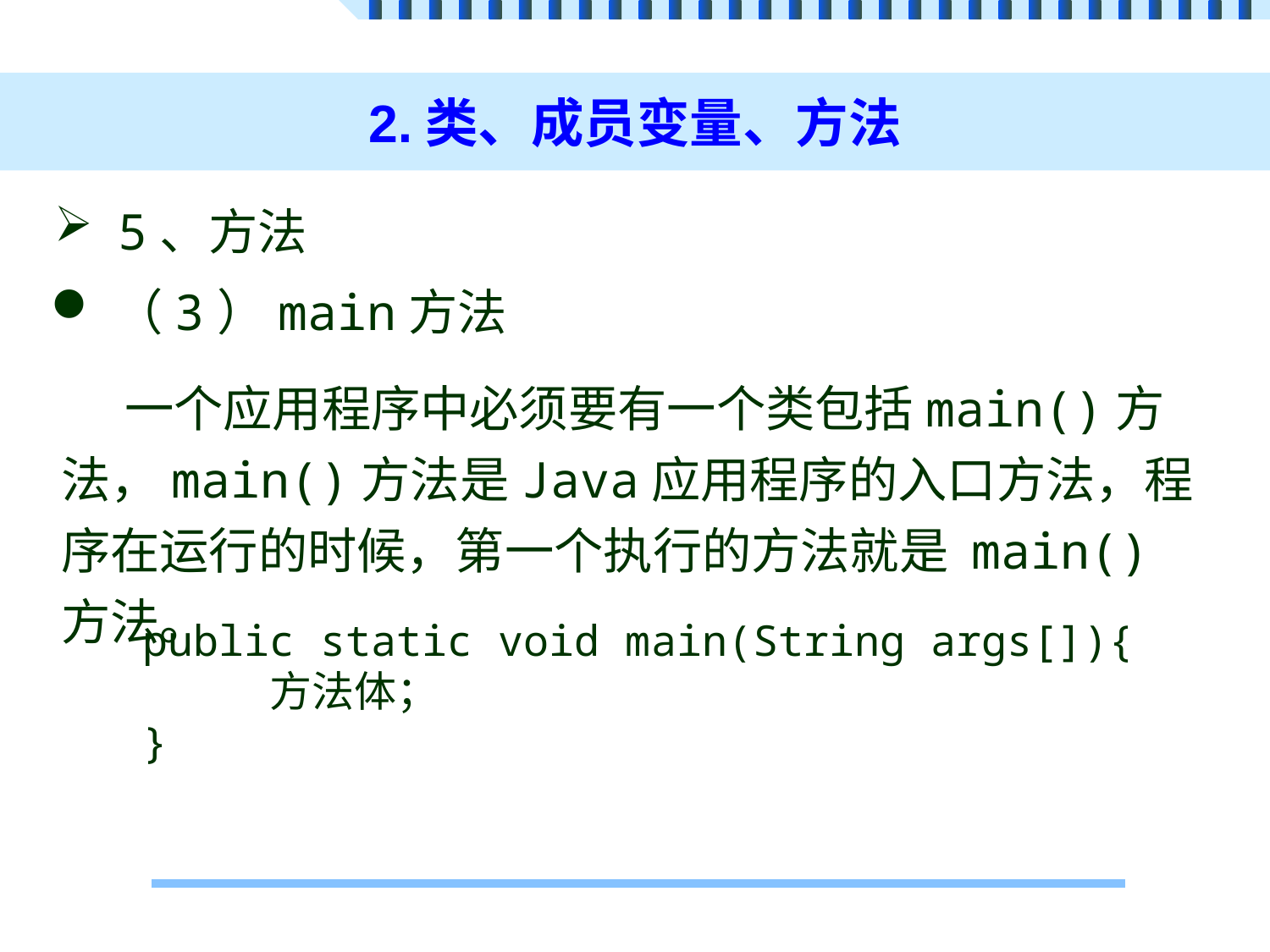

# 2.类、成员变量、方法
5、方法
（3）main方法
一个应用程序中必须要有一个类包括main()方法，main()方法是Java应用程序的入口方法，程序在运行的时候，第一个执行的方法就是 main() 方法。
public static void main(String args[]){
	方法体；
}